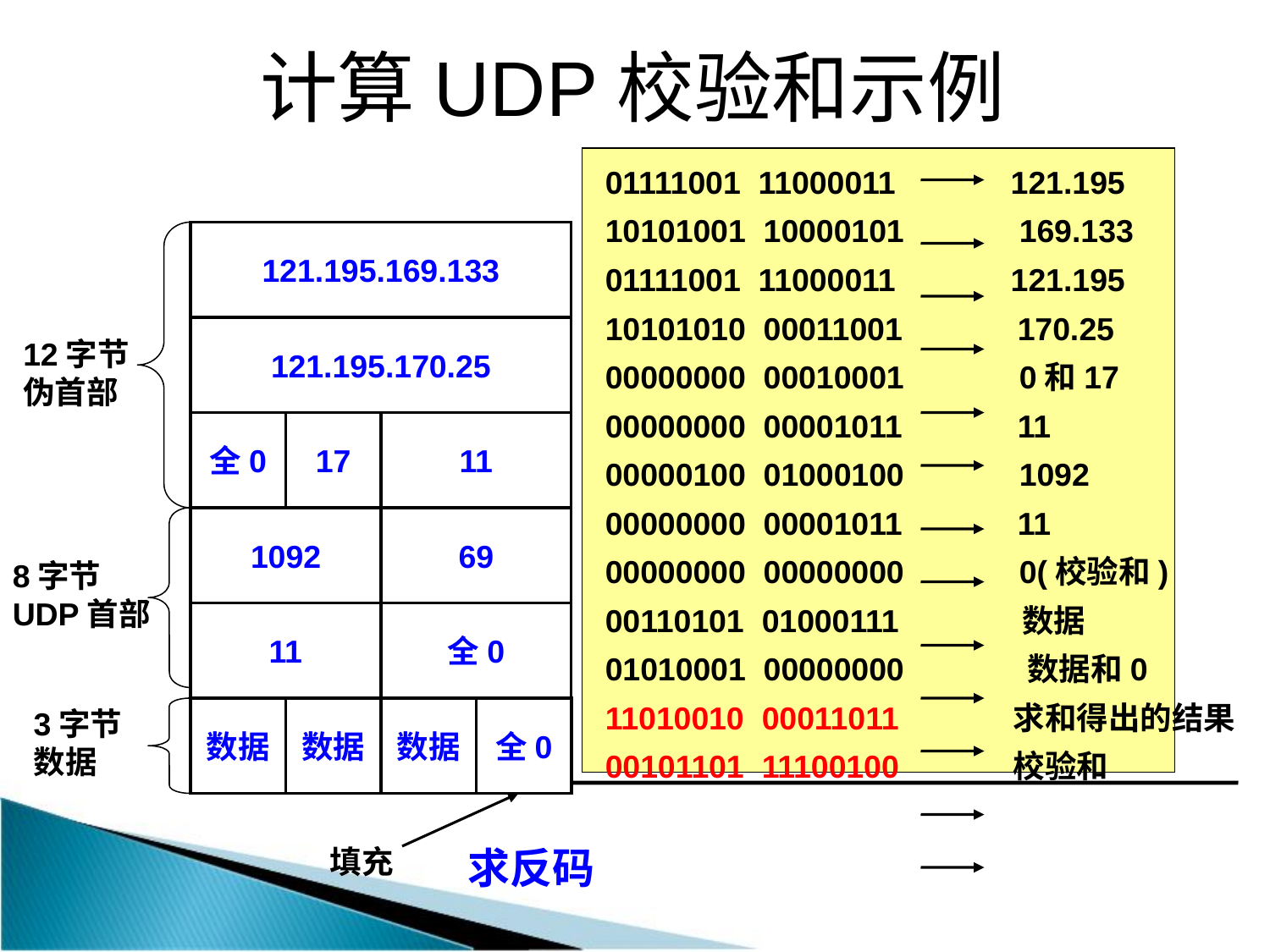

# 计算UDP校验和示例

01111001  11000011             121.195
10101001  10000101             169.133
01111001  11000011             121.195
10101010  00011001             170.25
00000000  00010001             0和17
00000000  00001011             11
00000100  01000100             1092
00000000  00001011             11
00000000  00000000             0(校验和)
00110101  01000111             数据
01010001  00000000             数据和0
11010010  00011011            求和得出的结果
00101101  11100100            校验和

121.195.169.133

121.195.170.25
12字节伪首部

全0
17
11

1092
69

8字节UDP首部

11
全0

3字节数据

数据
数据
数据
全0

填充
求反码